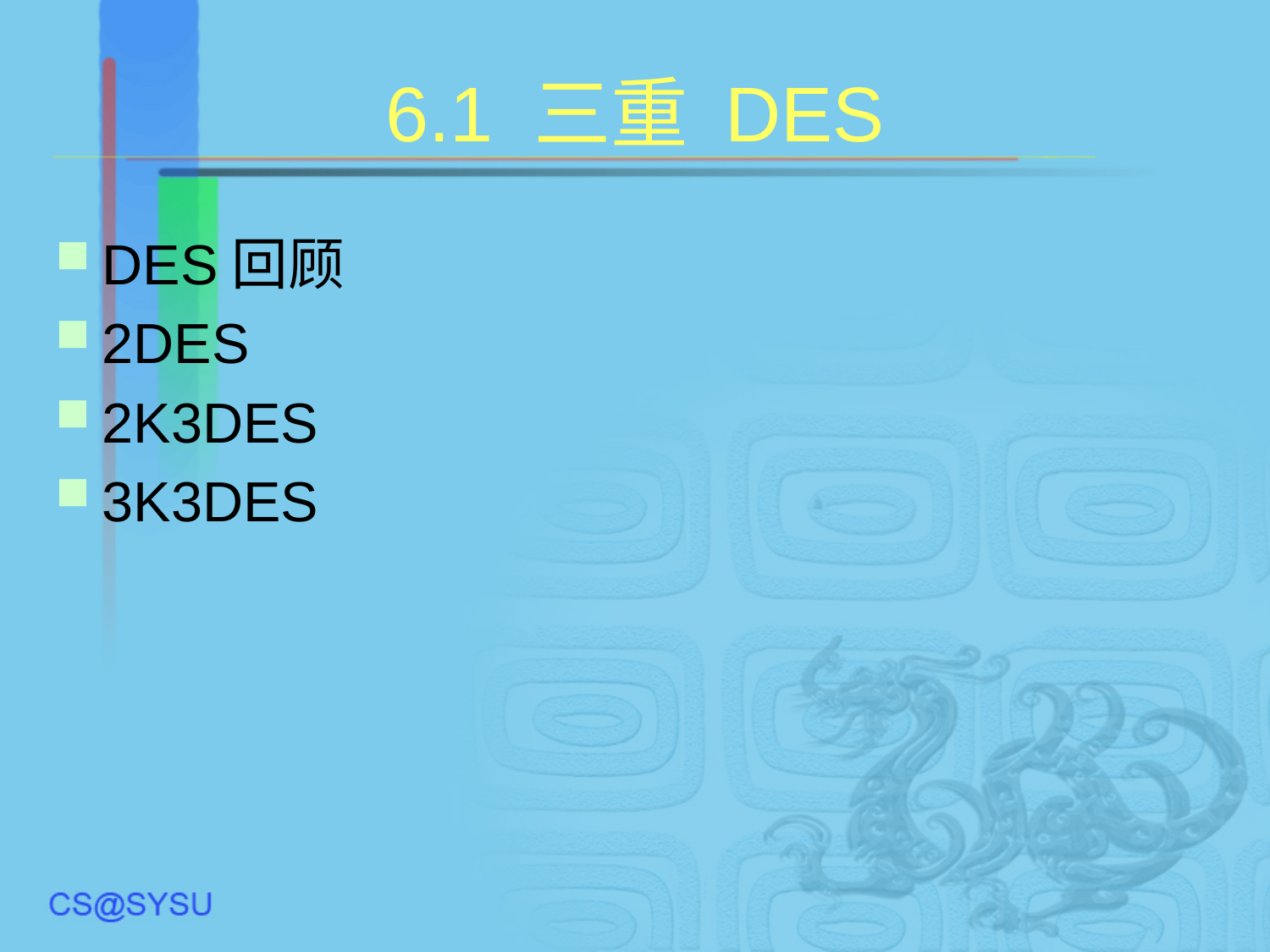

# 6.1 三重 DES
DES回顾
2DES
2K3DES
3K3DES